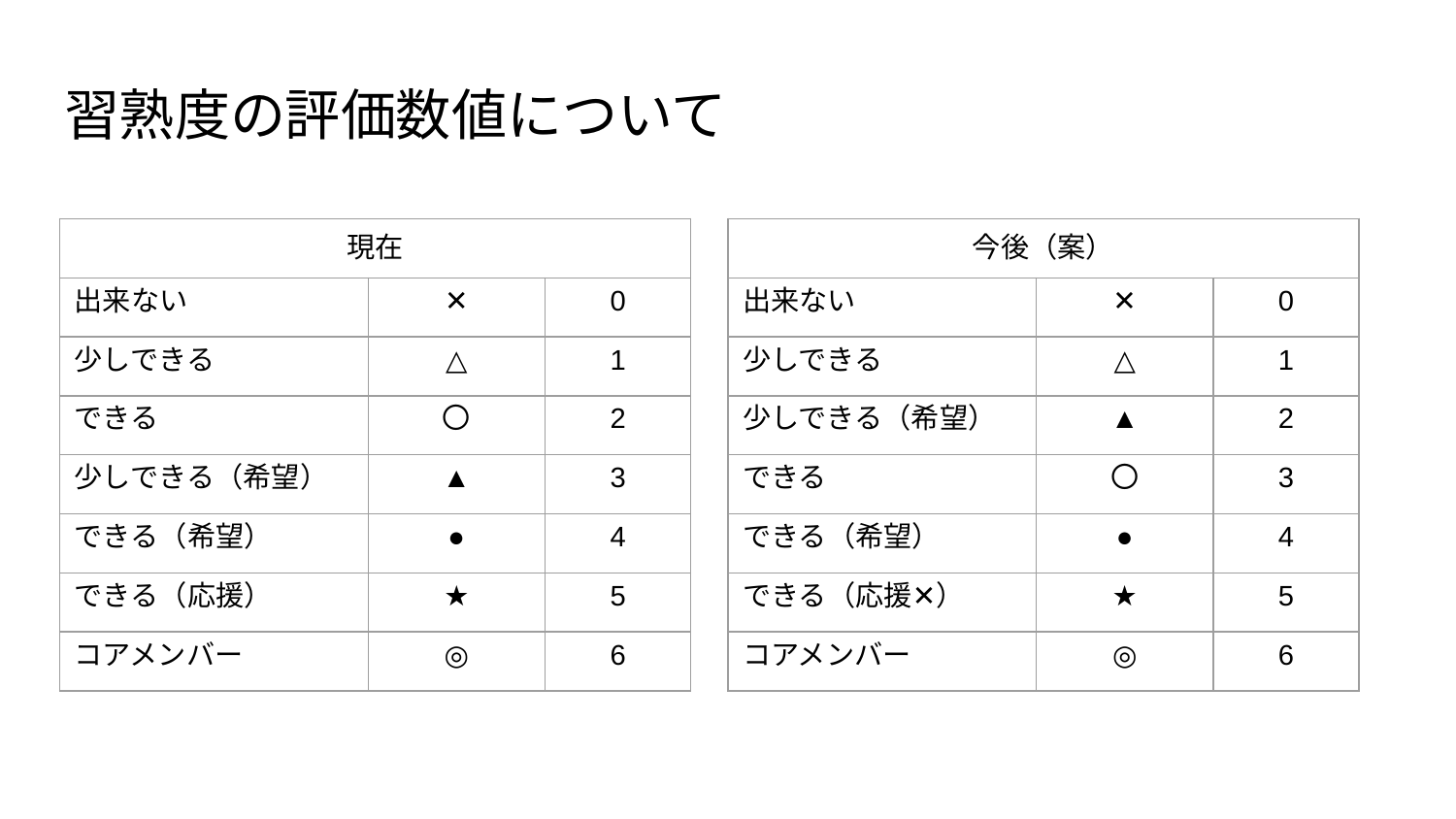

# 習熟度の評価数値について
| 現在 |  |  |
| --- | --- | --- |
| 出来ない | ✕ | 0 |
| 少しできる | △ | 1 |
| できる | 〇 | 2 |
| 少しできる（希望） | ▲ | 3 |
| できる（希望） | ● | 4 |
| できる（応援✕） | ★ | 5 |
| コアメンバー | ◎ | 6 |
| 今後（案） |  |  |
| --- | --- | --- |
| 出来ない | ✕ | 0 |
| 少しできる | △ | 1 |
| 少しできる（希望） | ▲ | 2 |
| できる | 〇 | 3 |
| できる（希望） | ● | 4 |
| できる（応援✕） | ★ | 5 |
| コアメンバー | ◎ | 6 |